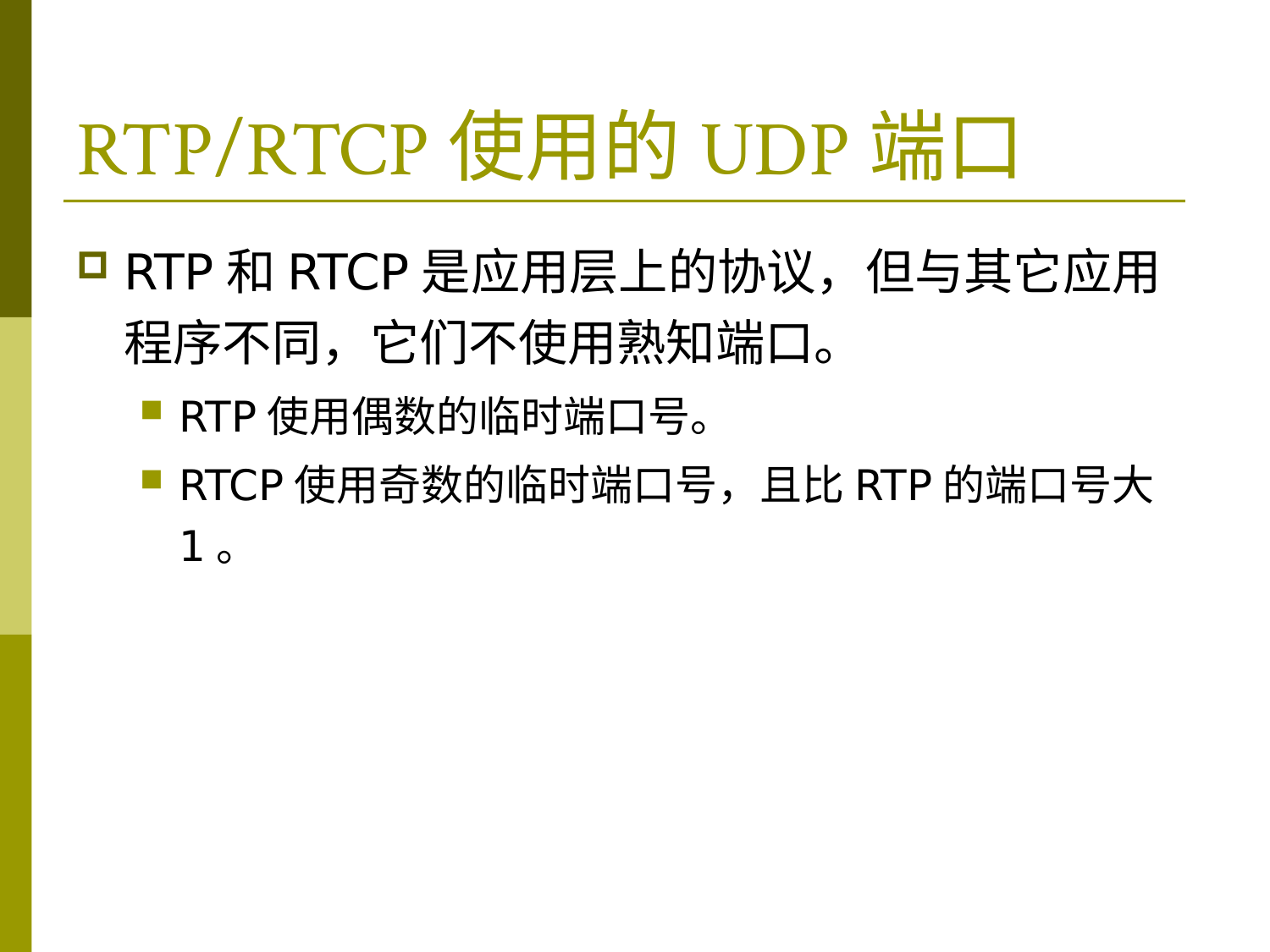

# RTP/RTCP使用的UDP端口
RTP和RTCP是应用层上的协议，但与其它应用程序不同，它们不使用熟知端口。
RTP使用偶数的临时端口号。
RTCP使用奇数的临时端口号，且比RTP的端口号大1。